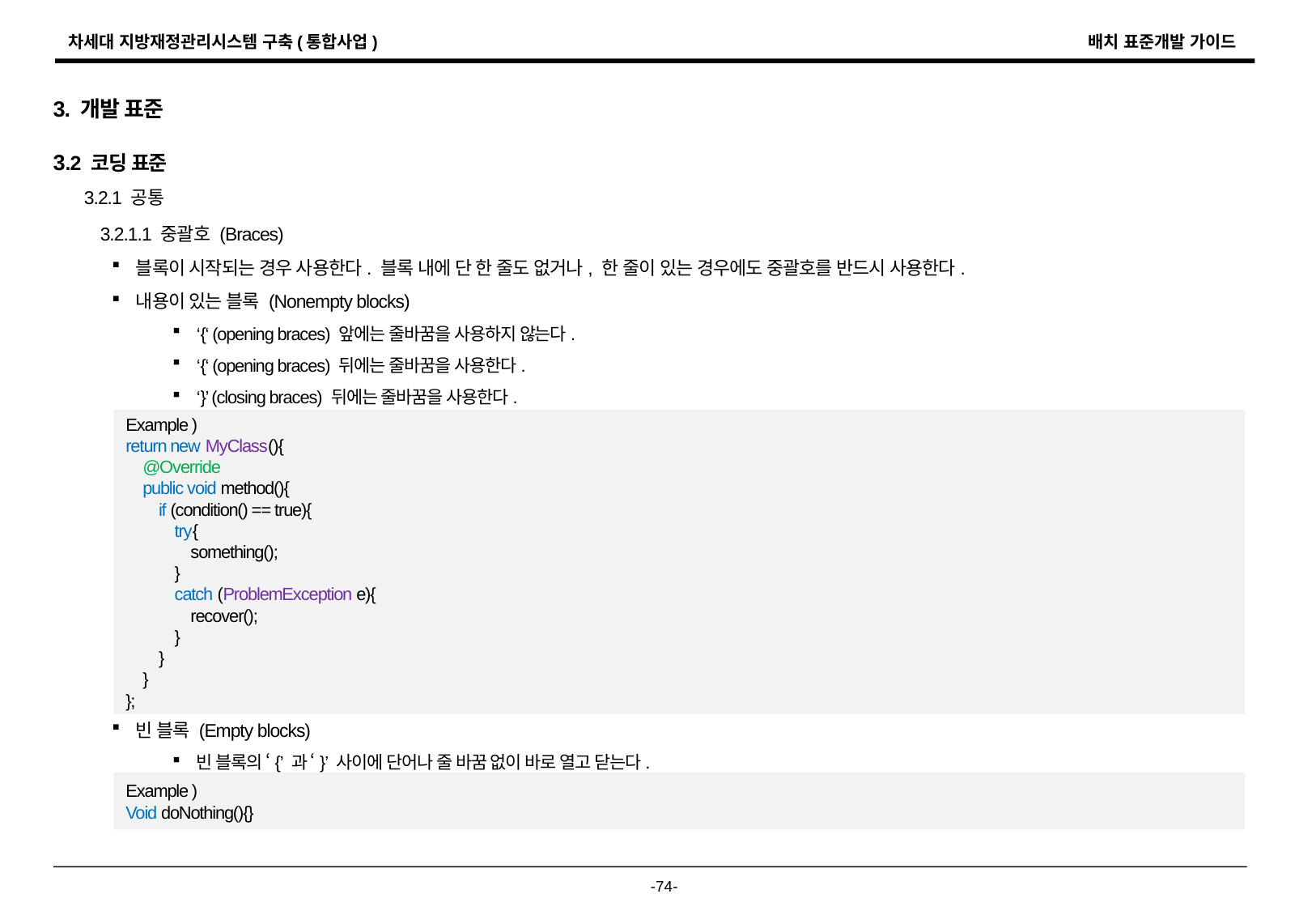

3. 개발 표준
3.2 코딩 표준
3.2.1 공통
3.2.1.1 중괄호 (Braces)
블록이 시작되는 경우 사용한다. 블록 내에 단 한 줄도 없거나, 한 줄이 있는 경우에도 중괄호를 반드시 사용한다.
내용이 있는 블록 (Nonempty blocks)
‘{‘ (opening braces) 앞에는 줄바꿈을 사용하지 않는다.
‘{‘ (opening braces) 뒤에는 줄바꿈을 사용한다.
‘}’ (closing braces) 뒤에는 줄바꿈을 사용한다.

빈 블록 (Empty blocks)
빈 블록의 ‘{’ 과 ‘}’ 사이에 단어나 줄 바꿈 없이 바로 열고 닫는다.
Example )
return new MyClass(){
    @Override
    public void method(){
        if (condition() == true){
            try{
                something();
            }
            catch (ProblemException e){
                recover();
            }
        }
    }
};
Example )
Void doNothing(){}